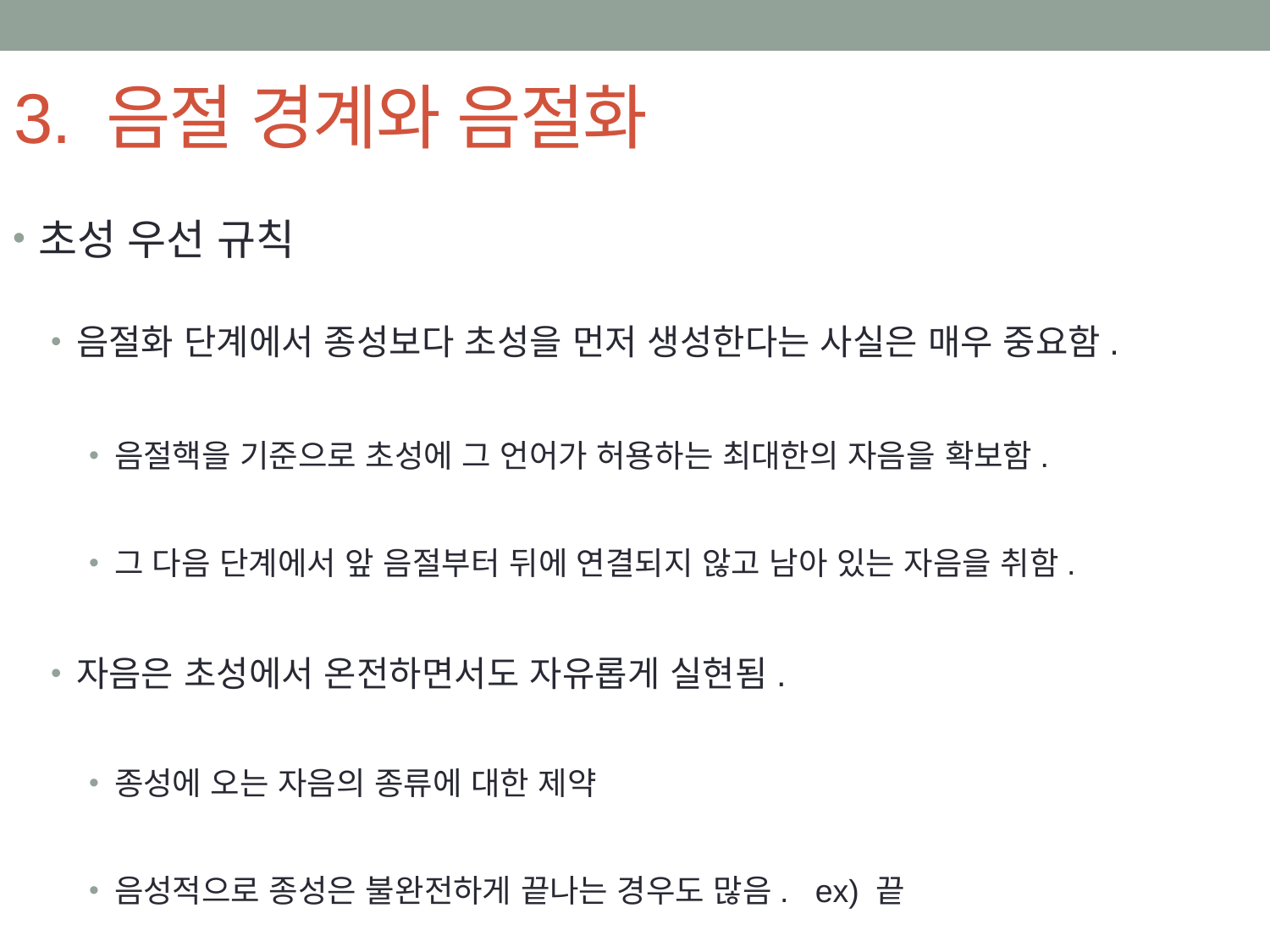

# 3. 음절 경계와 음절화
초성 우선 규칙

음절화 단계에서 종성보다 초성을 먼저 생성한다는 사실은 매우 중요함.

음절핵을 기준으로 초성에 그 언어가 허용하는 최대한의 자음을 확보함.

그 다음 단계에서 앞 음절부터 뒤에 연결되지 않고 남아 있는 자음을 취함.

자음은 초성에서 온전하면서도 자유롭게 실현됨.

종성에 오는 자음의 종류에 대한 제약

음성적으로 종성은 불완전하게 끝나는 경우도 많음.   ex) 끝